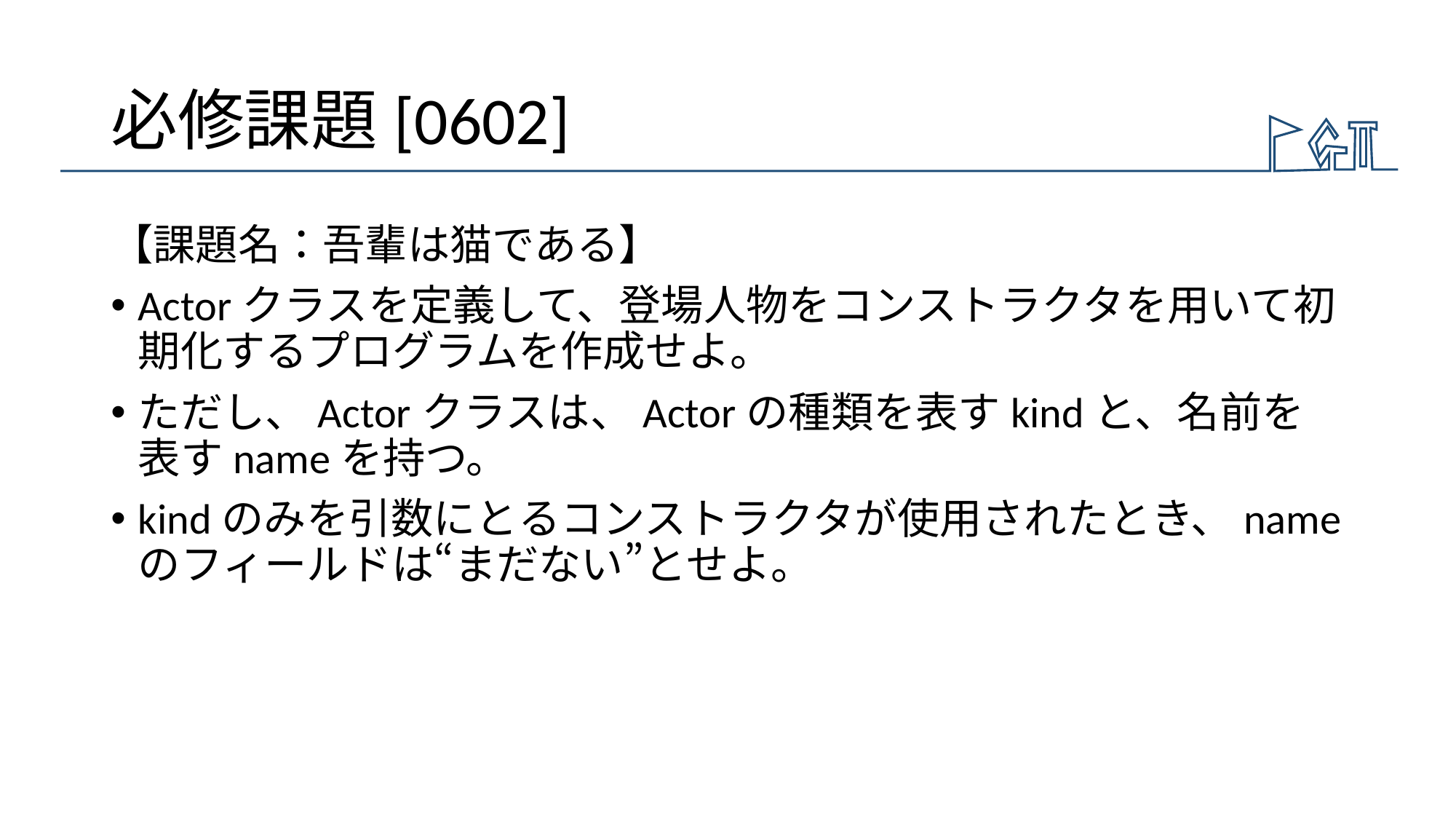

# 必修課題[0602]
【課題名：吾輩は猫である】
Actorクラスを定義して、登場人物をコンストラクタを用いて初期化するプログラムを作成せよ。
ただし、Actorクラスは、Actorの種類を表すkindと、名前を表すnameを持つ。
kindのみを引数にとるコンストラクタが使用されたとき、nameのフィールドは“まだない”とせよ。